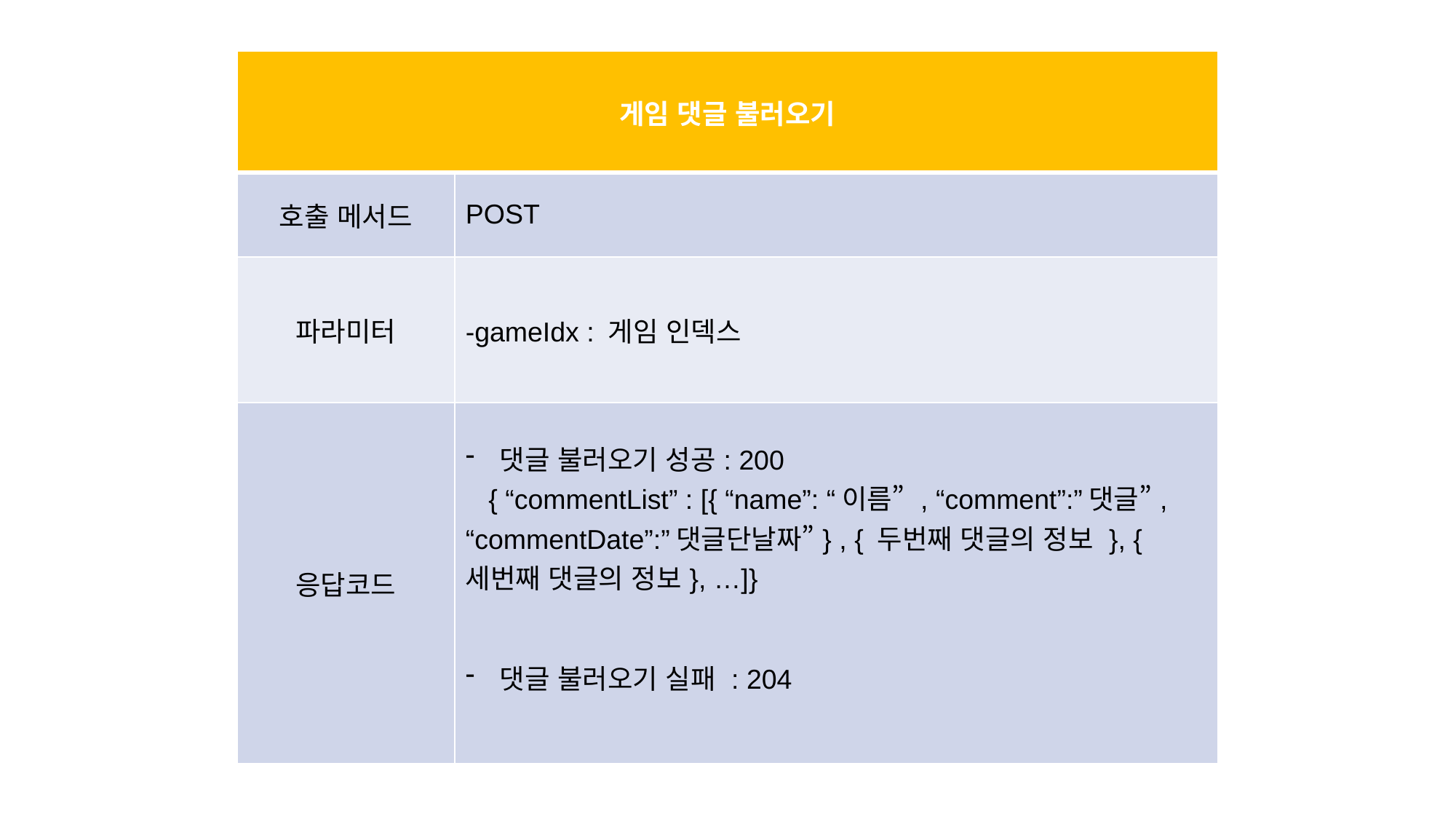

| 게임 댓글 불러오기 |  |
| --- | --- |
| 호출 메서드 | POST |
| 파라미터 | -gameIdx : 게임 인덱스 |
| 응답코드 | 댓글 불러오기 성공: 200 { “commentList” : [{ “name”: “이름” , “comment”:”댓글”, “commentDate”:”댓글단날짜”} , { 두번째 댓글의 정보 }, {세번째 댓글의 정보}, …]} 댓글 불러오기 실패 : 204 |